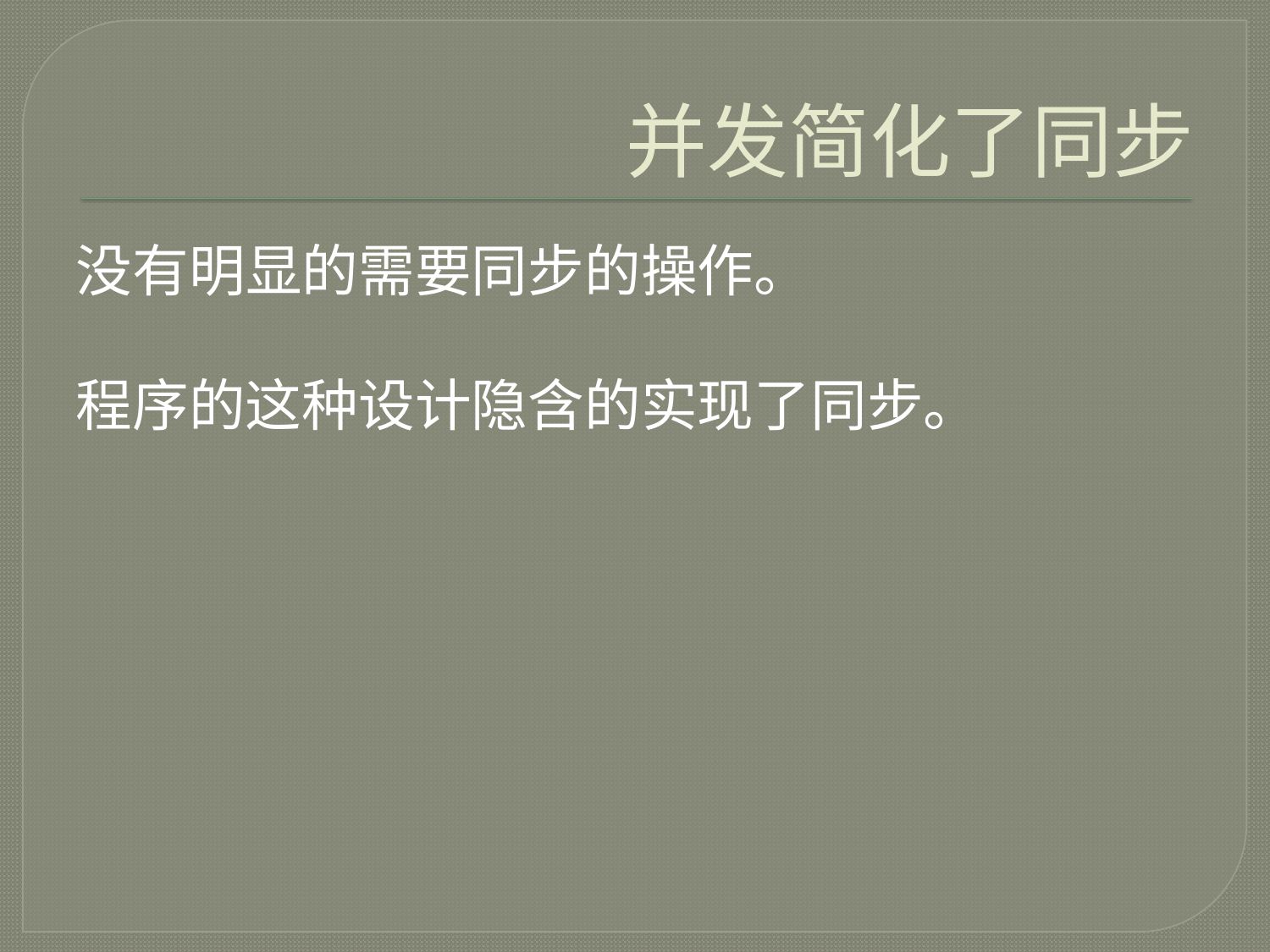

# 并发简化了同步
没有明显的需要同步的操作。
程序的这种设计隐含的实现了同步。